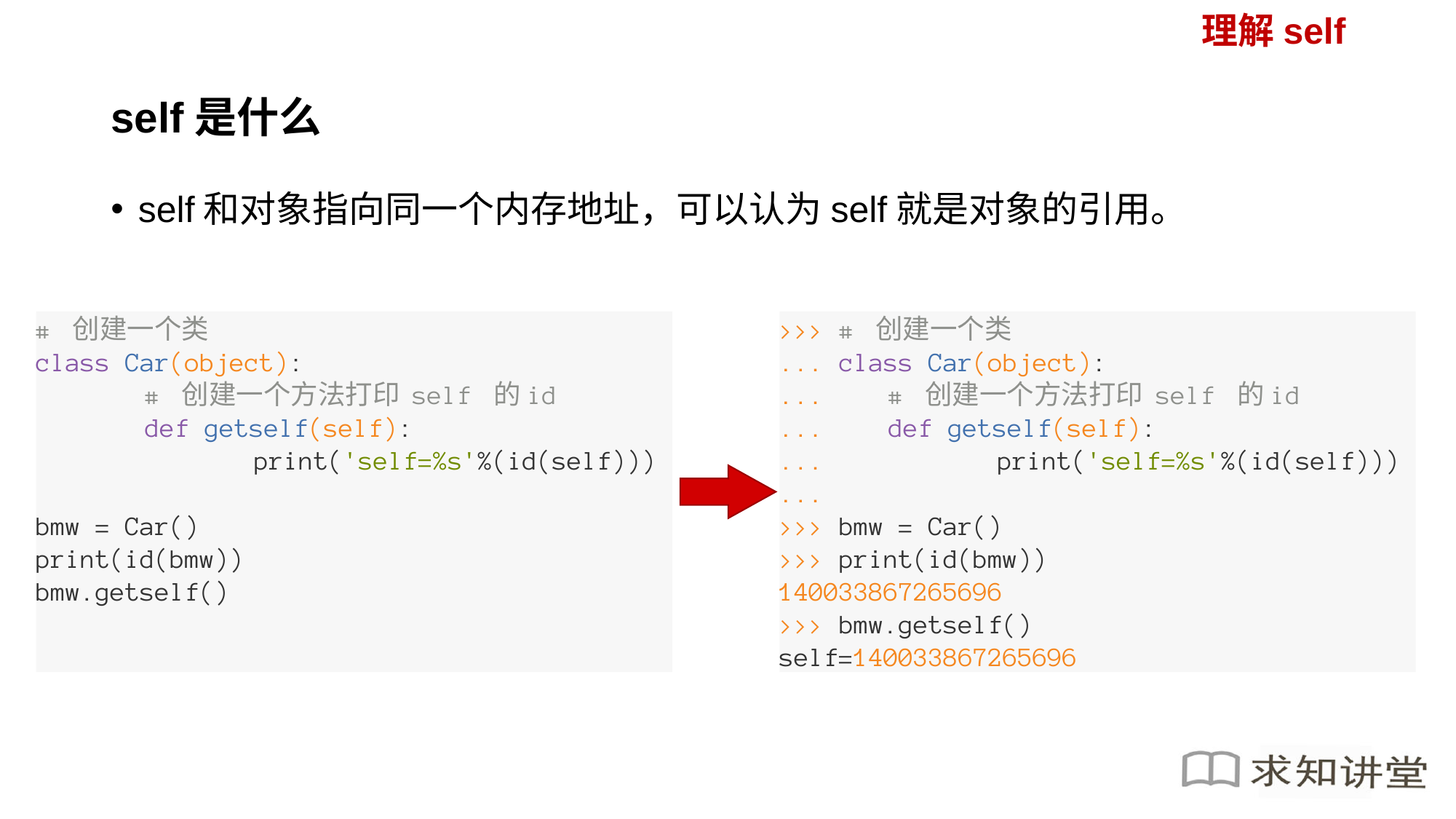

理解self
# self是什么
self和对象指向同一个内存地址，可以认为self就是对象的引用。
# 创建一个类
class Car(object):
	# 创建一个方法打印 self 的id
	def getself(self):
		print('self=%s'%(id(self)))

bmw = Car()
print(id(bmw))
bmw.getself()

>>> # 创建一个类
... class Car(object):
... 	# 创建一个方法打印 self 的id
... 	def getself(self):
... 		print('self=%s'%(id(self)))
...
>>> bmw = Car()
>>> print(id(bmw))
140033867265696
>>> bmw.getself()
self=140033867265696